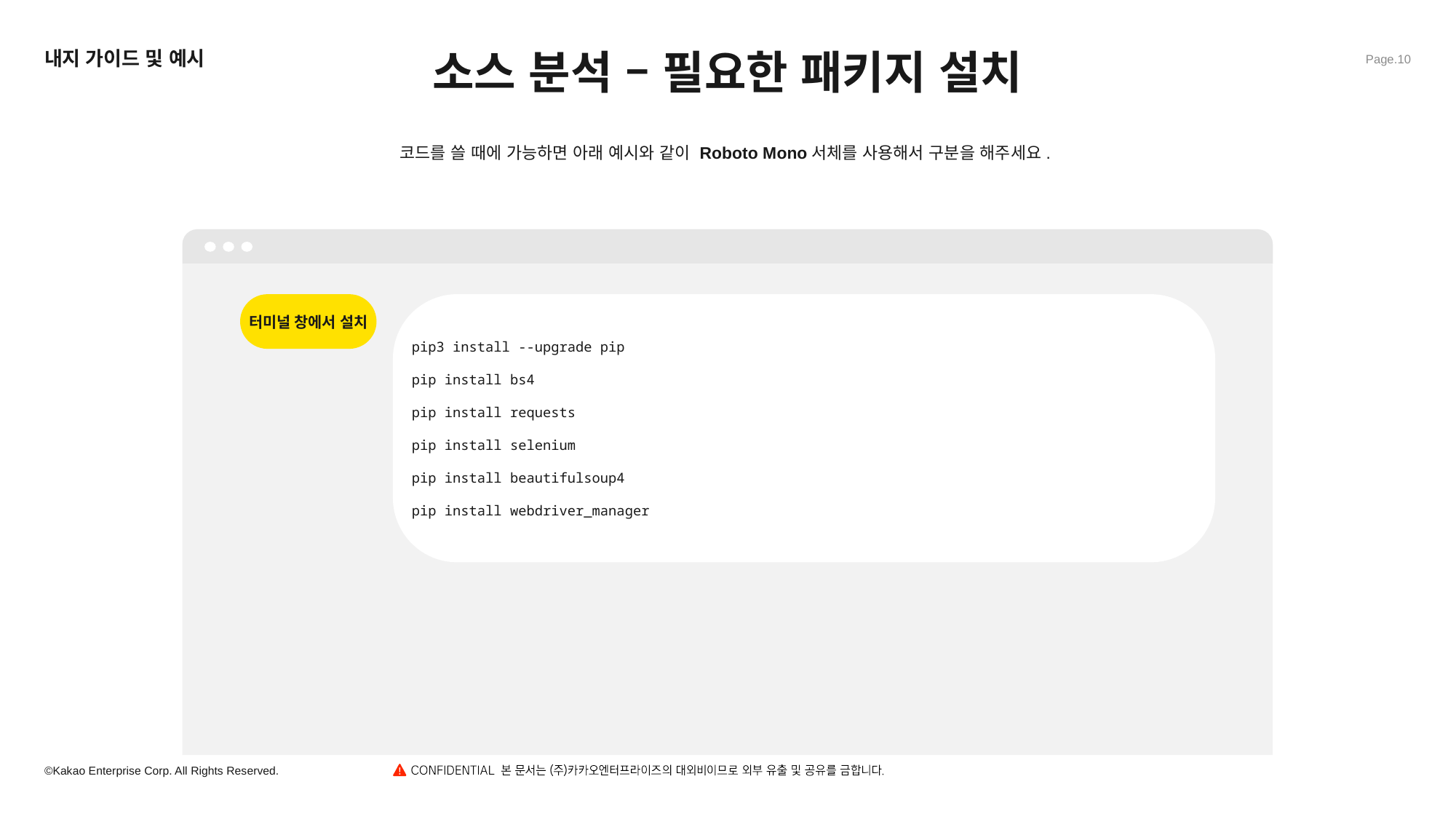

소스 분석 – 필요한 패키지 설치
내지 가이드 및 예시
코드를 쓸 때에 가능하면 아래 예시와 같이 Roboto Mono서체를 사용해서 구분을 해주세요.

터미널 창에서 설치
pip3 install --upgrade pip

pip install bs4

pip install requests

pip install selenium

pip install beautifulsoup4

pip install webdriver_manager